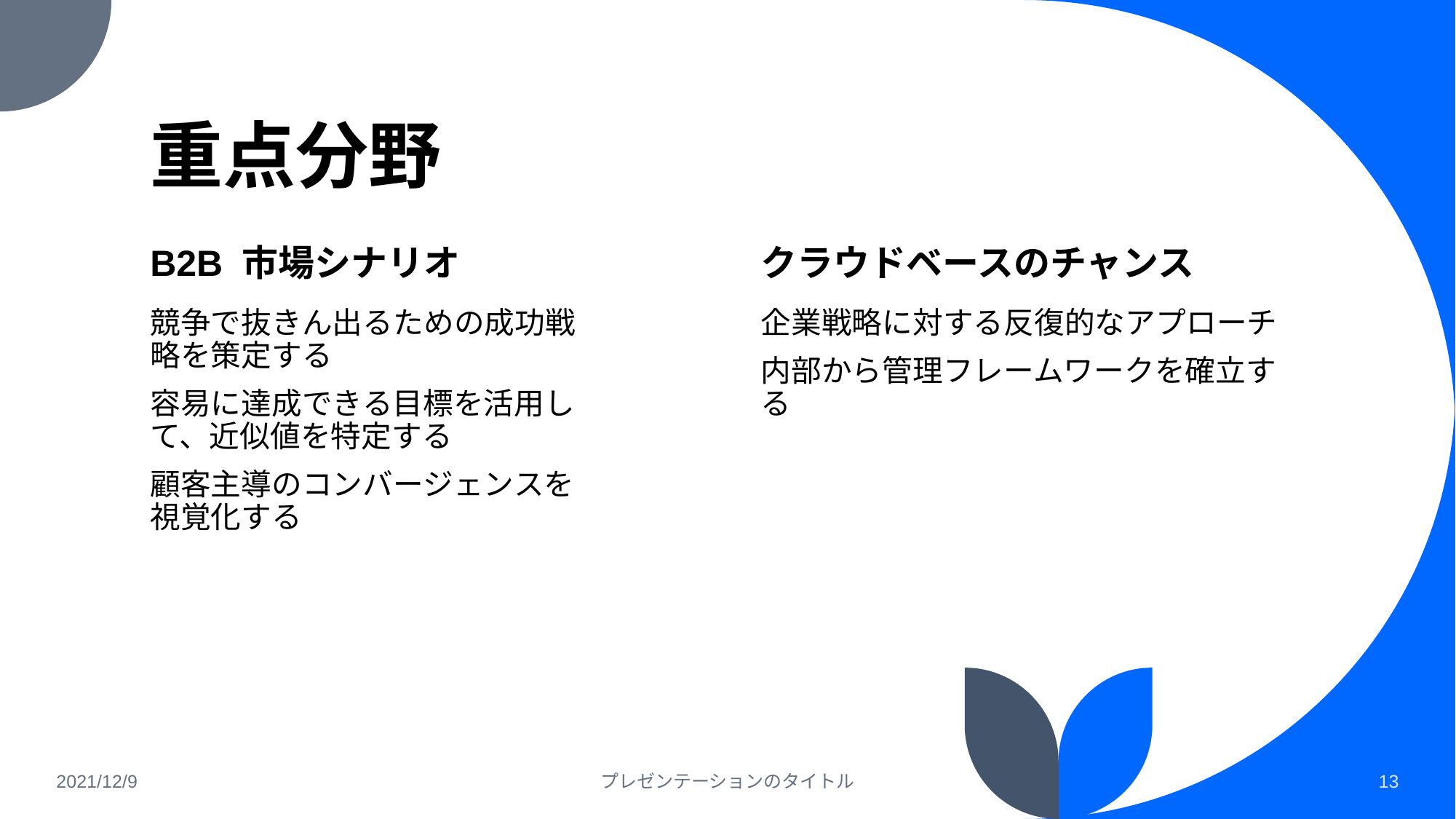

# 重点分野
B2B 市場シナリオ
クラウドベースのチャンス
競争で抜きん出るための成功戦略を策定する
容易に達成できる目標を活用して、近似値を特定する
顧客主導のコンバージェンスを視覚化する
企業戦略に対する反復的なアプローチ
内部から管理フレームワークを確立する
2021/12/9
プレゼンテーションのタイトル
13